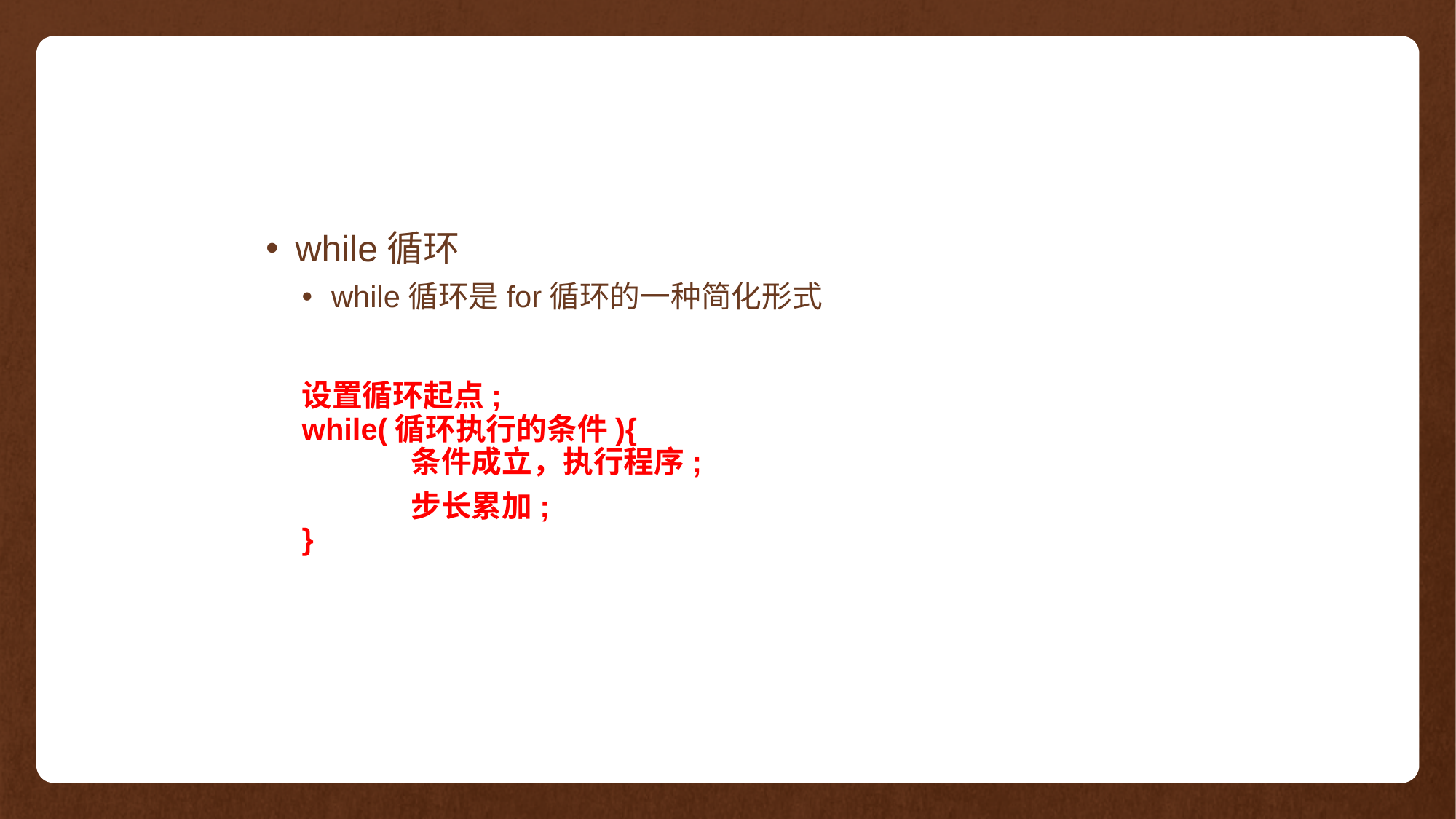

while循环
while循环是for循环的一种简化形式

设置循环起点;
while(循环执行的条件){
	条件成立，执行程序;
	步长累加;
}